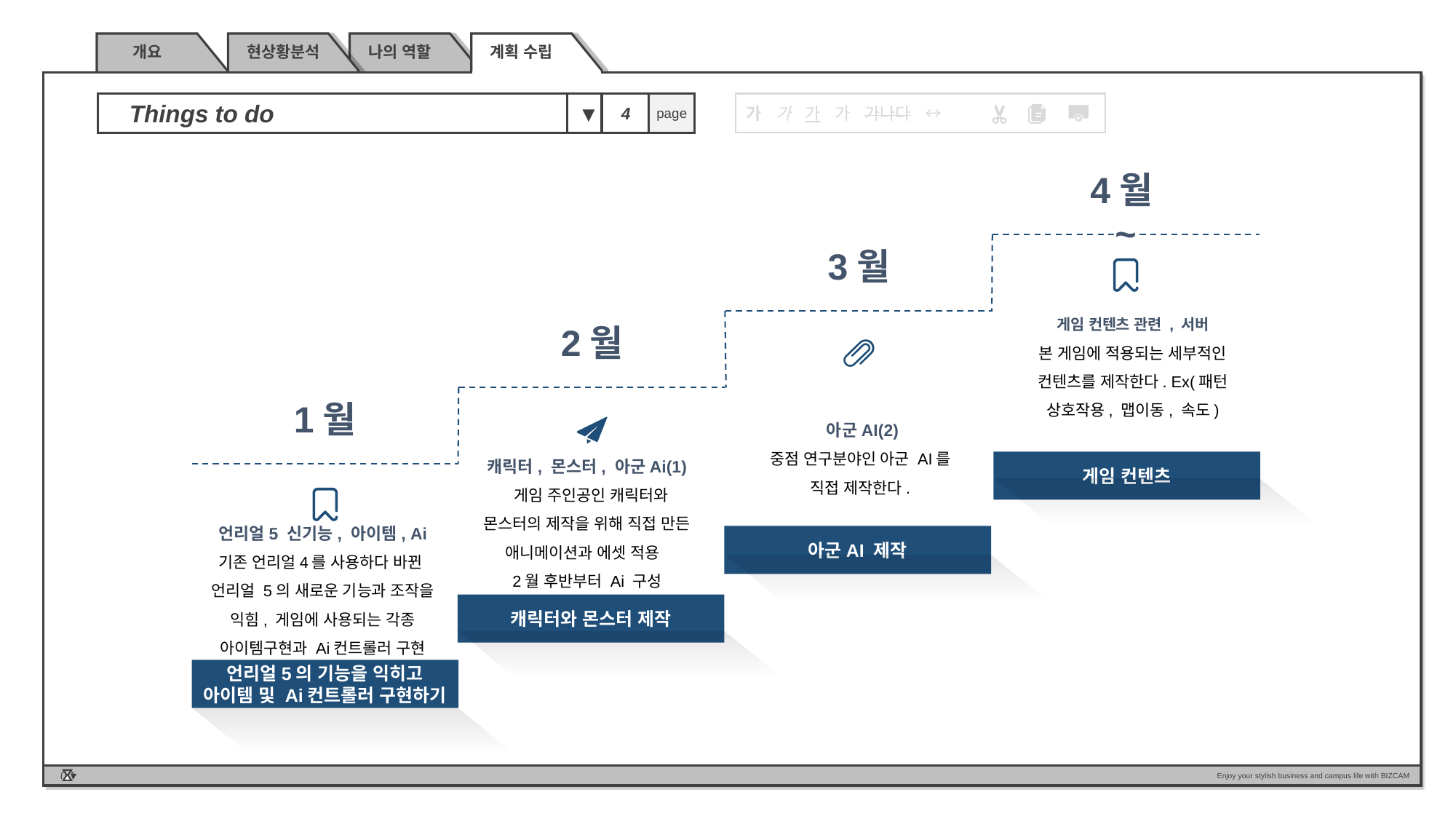

개요
 현상황분석
 나의 역할
 계획 수립

Things to do
▼
4
page
가   가   가   가   가나다   ↔

4월~
3월

게임 컨텐츠 관련 , 서버
본 게임에 적용되는 세부적인 컨텐츠를 제작한다. Ex(패턴 상호작용, 맵이동, 속도)
2월

1월
아군AI(2)
중점 연구분야인 아군 AI를 직접 제작한다.

캐릭터, 몬스터, 아군Ai(1)
 게임 주인공인 캐릭터와 몬스터의 제작을 위해 직접 만든 애니메이션과 에셋 적용
2월 후반부터 Ai 구성
게임 컨텐츠

언리얼5 신기능, 아이템, Ai
기존 언리얼4를 사용하다 바뀐 언리얼 5의 새로운 기능과 조작을 익힘, 게임에 사용되는 각종 아이템구현과 Ai컨트롤러 구현
아군AI 제작

캐릭터와 몬스터 제작

언리얼5의 기능을 익히고 아이템 및 Ai컨트롤러 구현하기

Enjoy your stylish business and campus life with BIZCAM